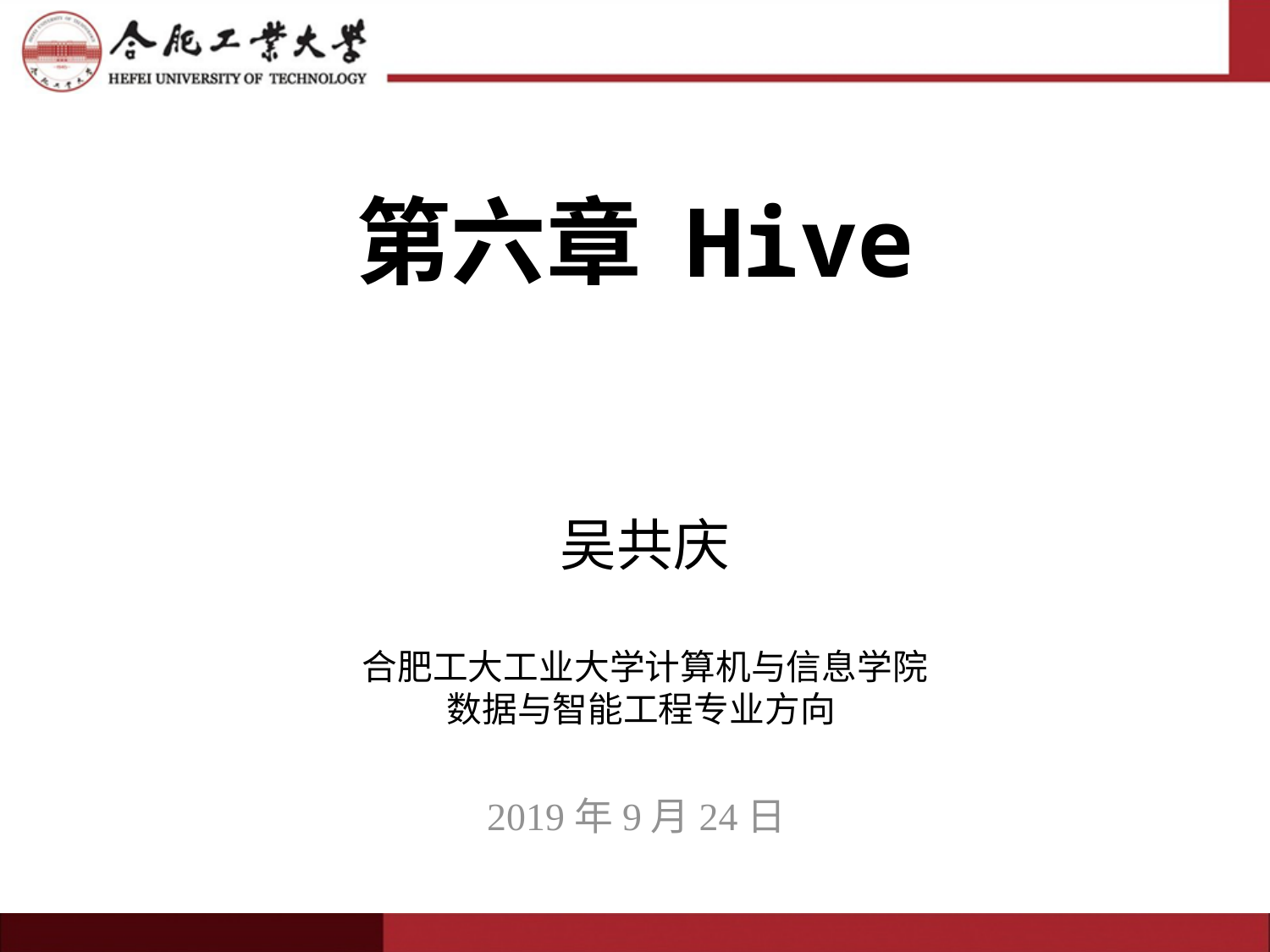

# 第六章 Hive
吴共庆

合肥工大工业大学计算机与信息学院
数据与智能工程专业方向

2019年9月24日